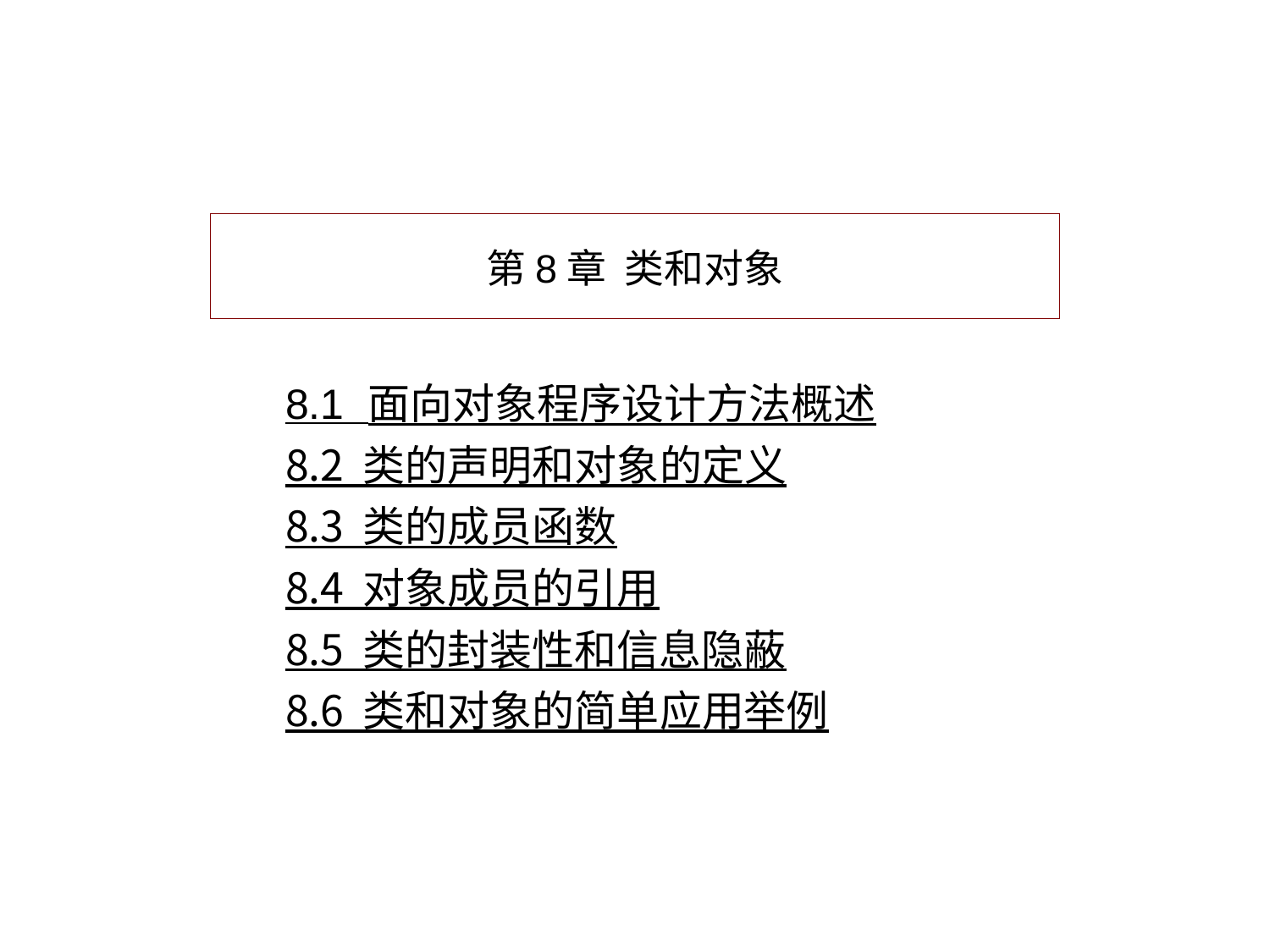

第8章  类和对象
8.1  面向对象程序设计方法概述
8.2  类的声明和对象的定义
8.3  类的成员函数
8.4  对象成员的引用
8.5  类的封装性和信息隐蔽
8.6  类和对象的简单应用举例